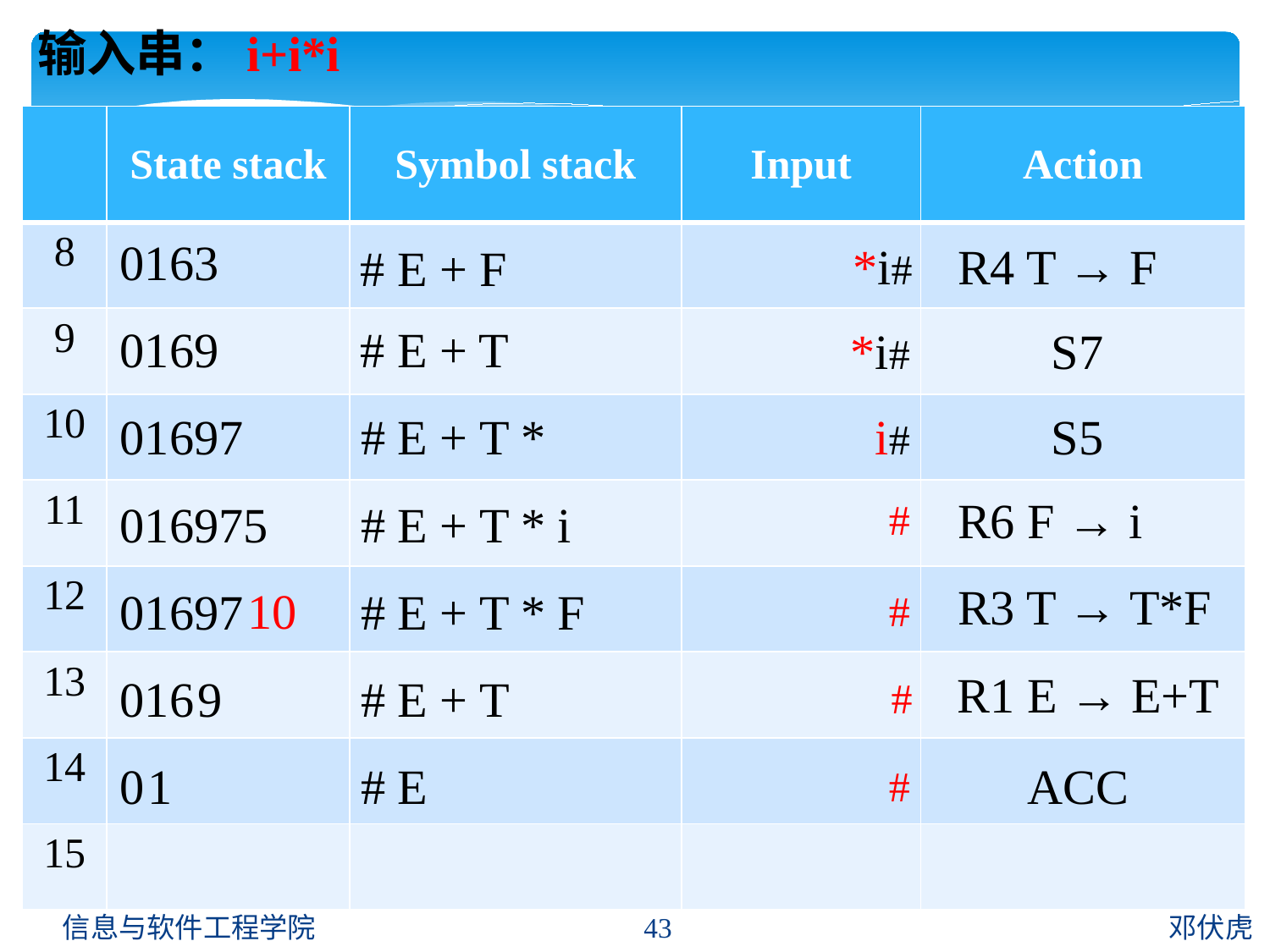

输入串：i+i*i
|  | State stack | Symbol stack | Input | Action |
| --- | --- | --- | --- | --- |
| 8 |  |  |  |  |
| 9 |  |  |  |  |
| 10 |  |  |  |  |
| 11 |  |  |  |  |
| 12 |  |  |  |  |
| 13 |  |  |  |  |
| 14 |  |  |  |  |
| 15 |  |  |  |  |
0163
*i#
R4 T → F
# E + F
016
9
# E + T
*i#
S7
01697
# E + T *
i#
S5
R6 F → i
016975
# E + T * i
#
R3 T → T*F
10
01697
# E + T * F
#
R1 E → E+T
9
# E + T
016
#
ACC
0
1
# E
#
信息与软件工程学院
43
邓伏虎